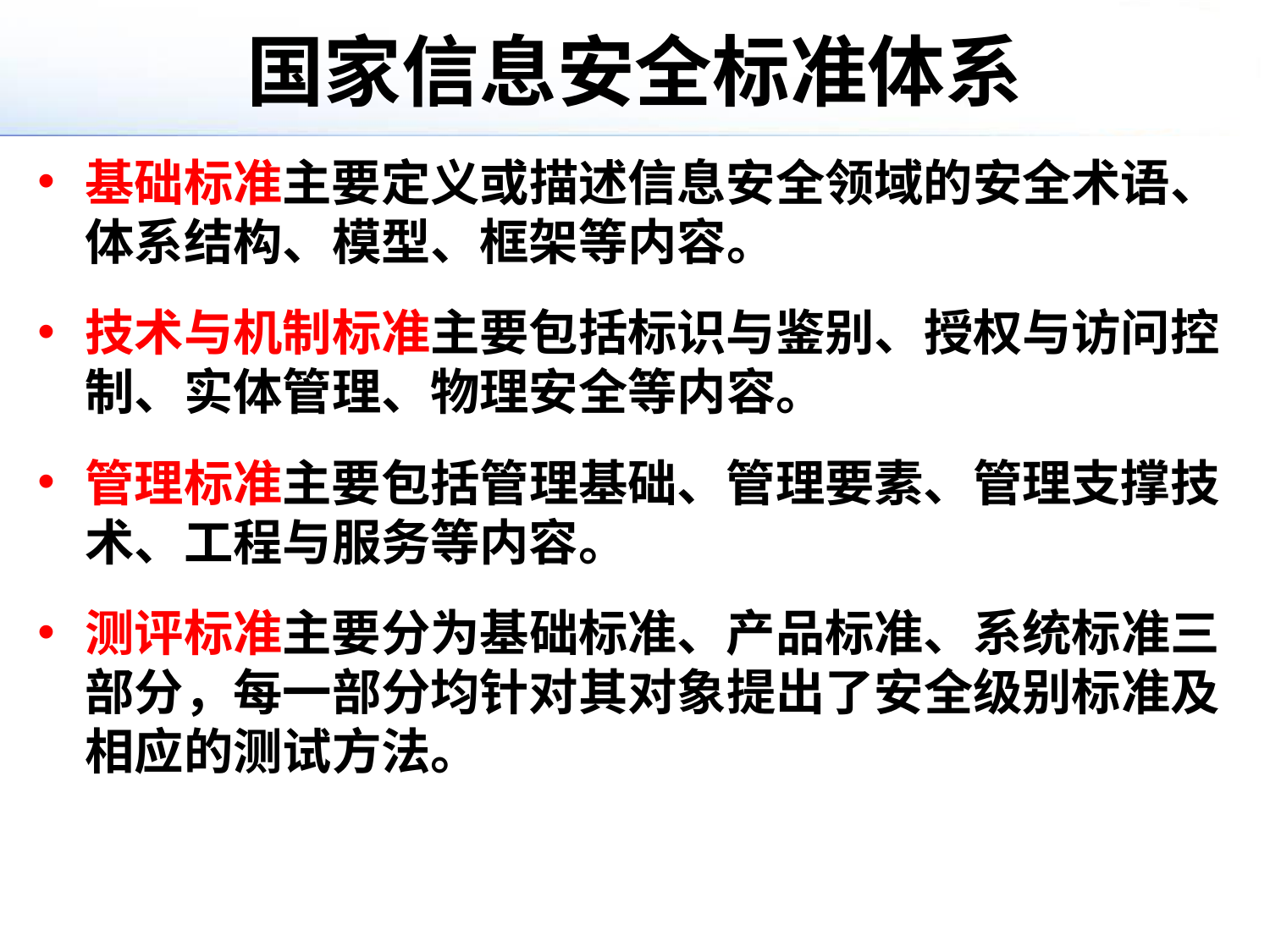

# 国家信息安全标准体系
基础标准主要定义或描述信息安全领域的安全术语、体系结构、模型、框架等内容。
技术与机制标准主要包括标识与鉴别、授权与访问控制、实体管理、物理安全等内容。
管理标准主要包括管理基础、管理要素、管理支撑技术、工程与服务等内容。
测评标准主要分为基础标准、产品标准、系统标准三部分，每一部分均针对其对象提出了安全级别标准及相应的测试方法。